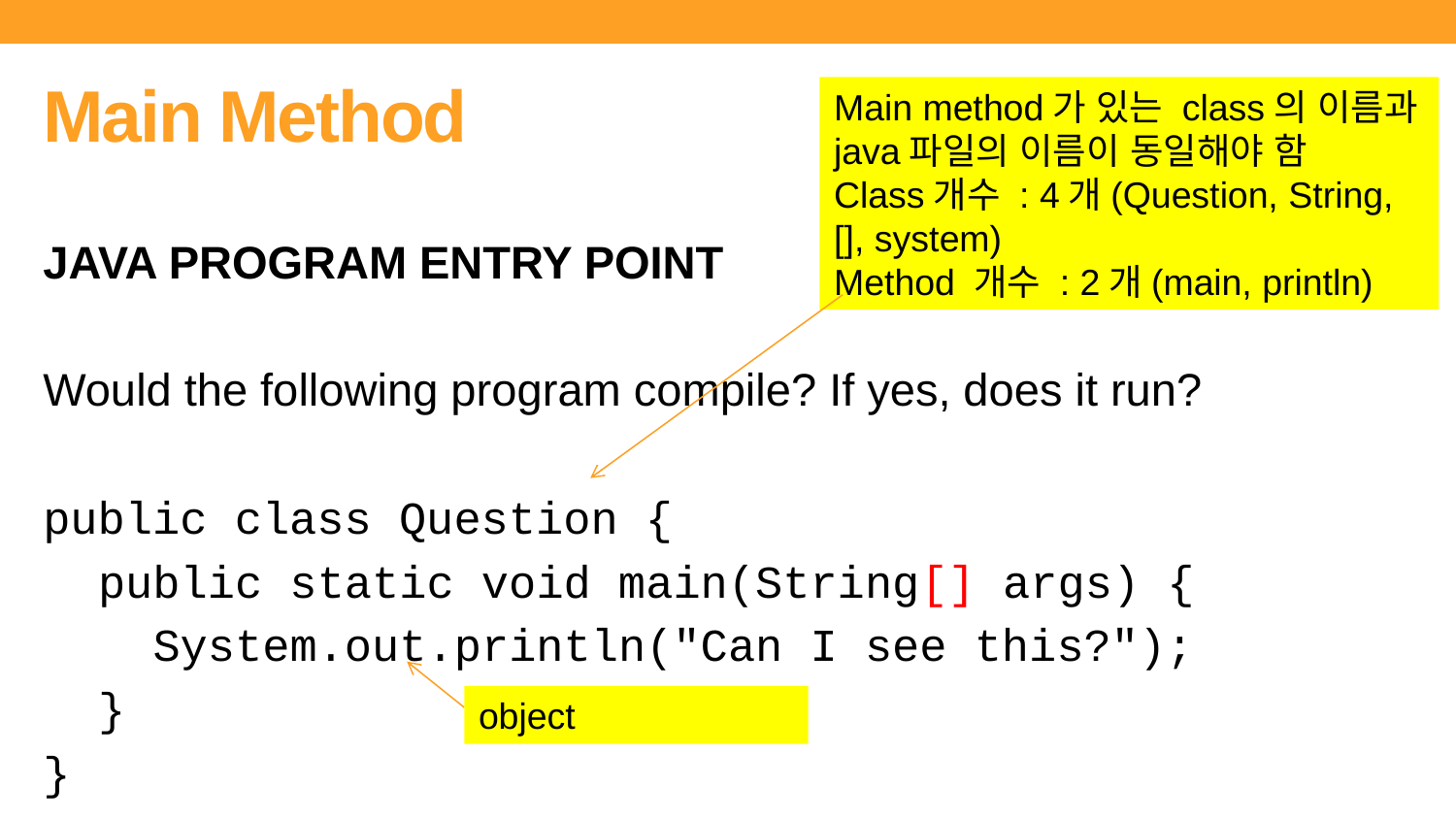

# Main Method
Main method가 있는 class의 이름과 java파일의 이름이 동일해야 함
Class개수 : 4개(Question, String, [], system)
Method 개수 : 2개(main, println)
JAVA PROGRAM ENTRY POINT

Would the following program compile? If yes, does it run?

public class Question {
  public static void main(String[] args) {
    System.out.println("Can I see this?");
  }
}
object